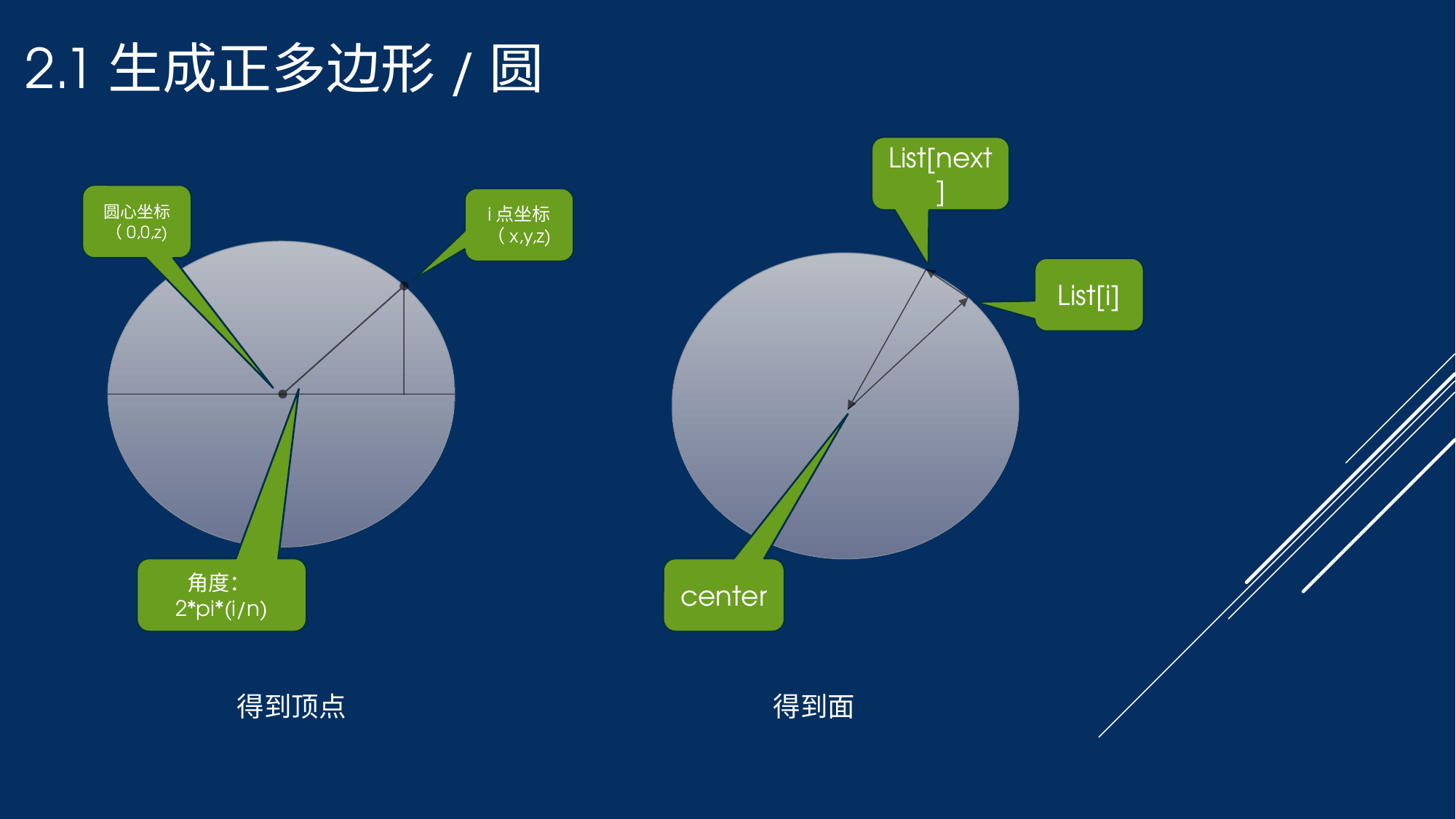

# 2.1生成正多边形/圆
List[next]
圆心坐标（0,0,z)
i点坐标（x,y,z)

List[i]
角度：2*pi*(i/n)
center
          得到顶点
          得到面